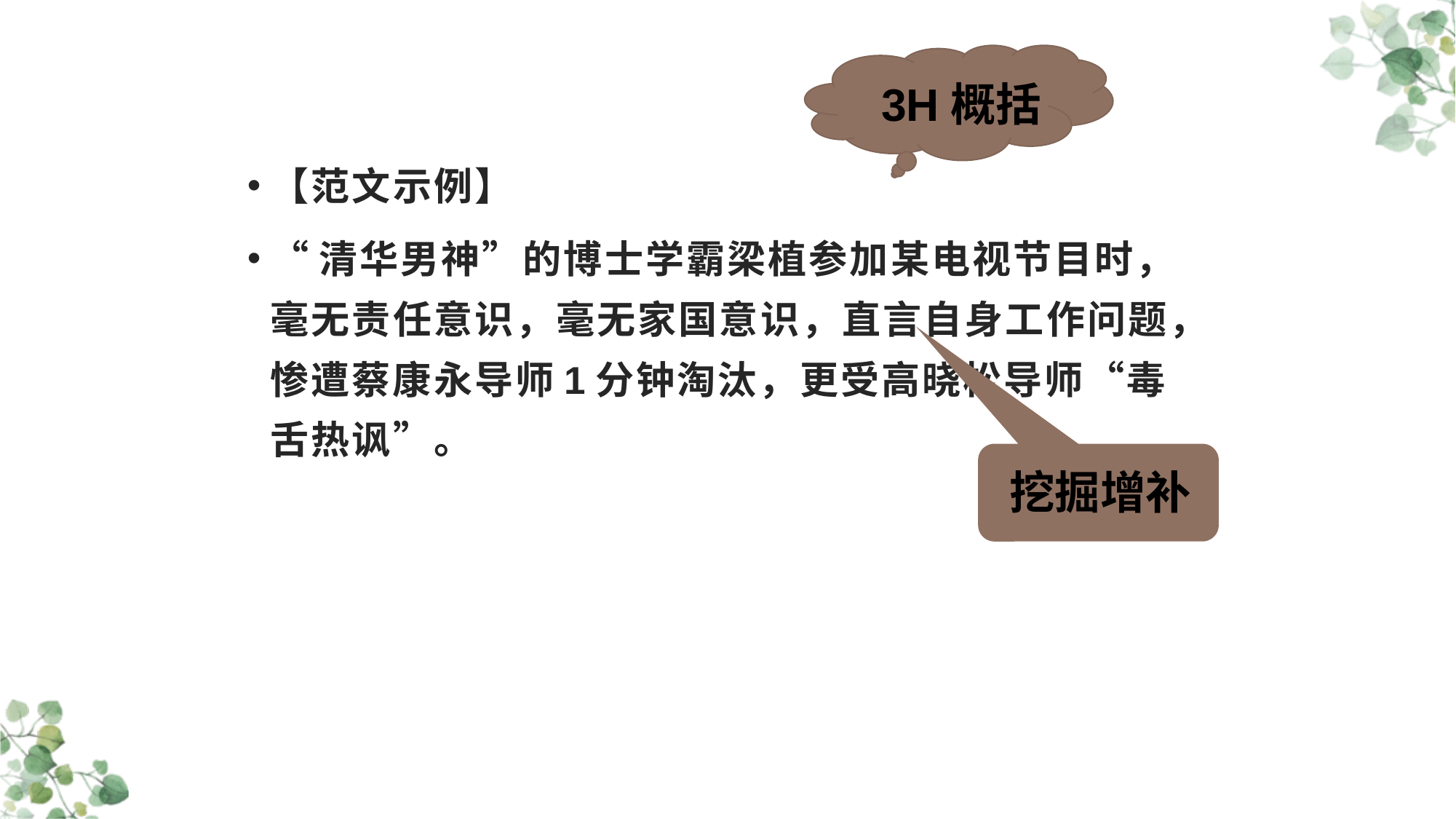

3H概括
【范文示例】
“清华男神”的博士学霸梁植参加某电视节目时，毫无责任意识，毫无家国意识，直言自身工作问题，惨遭蔡康永导师1分钟淘汰，更受高晓松导师“毒舌热讽”。

挖掘增补